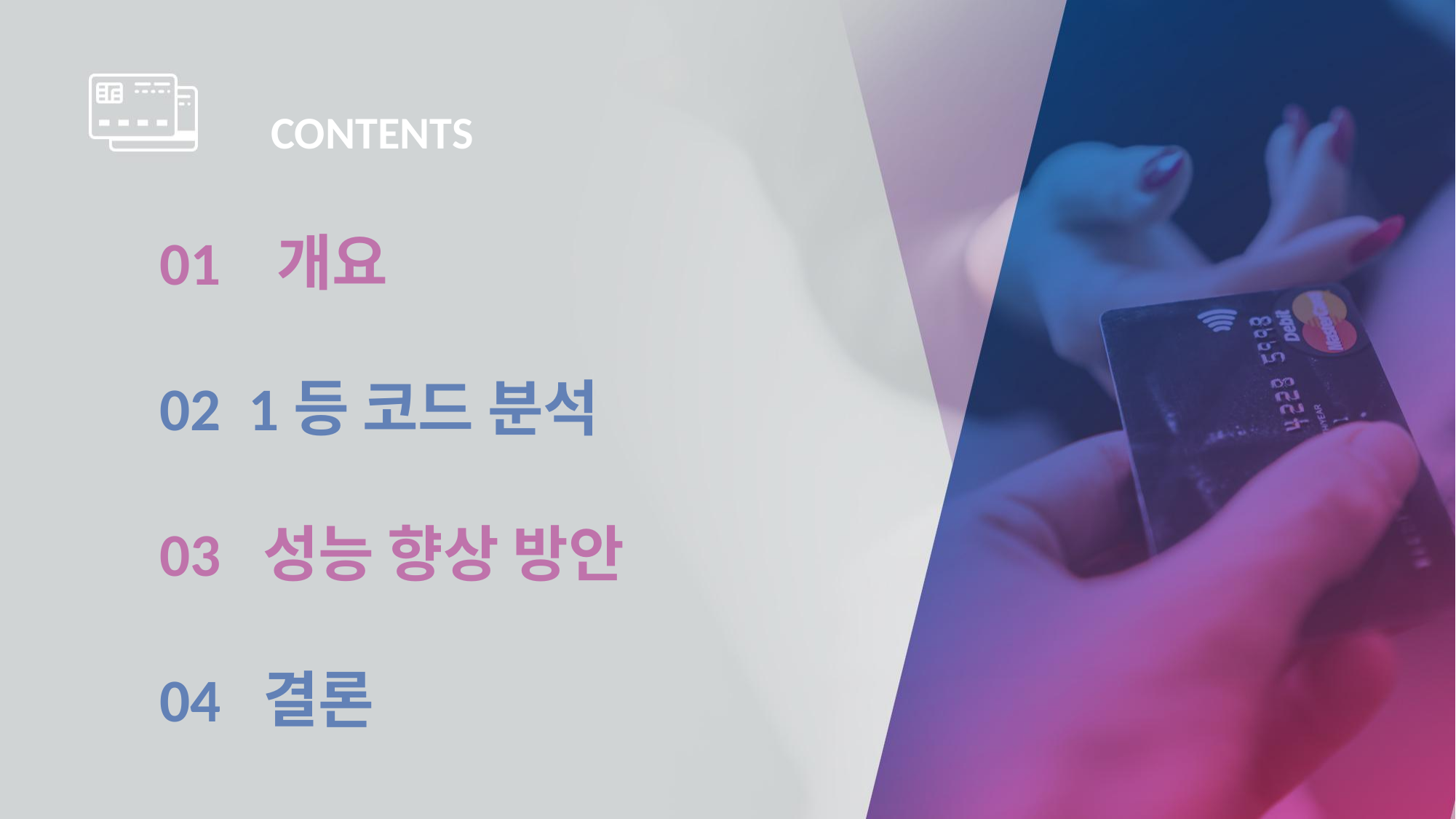

CONTENTS
01   개요

02  1등 코드 분석

03  성능 향상 방안

04  결론